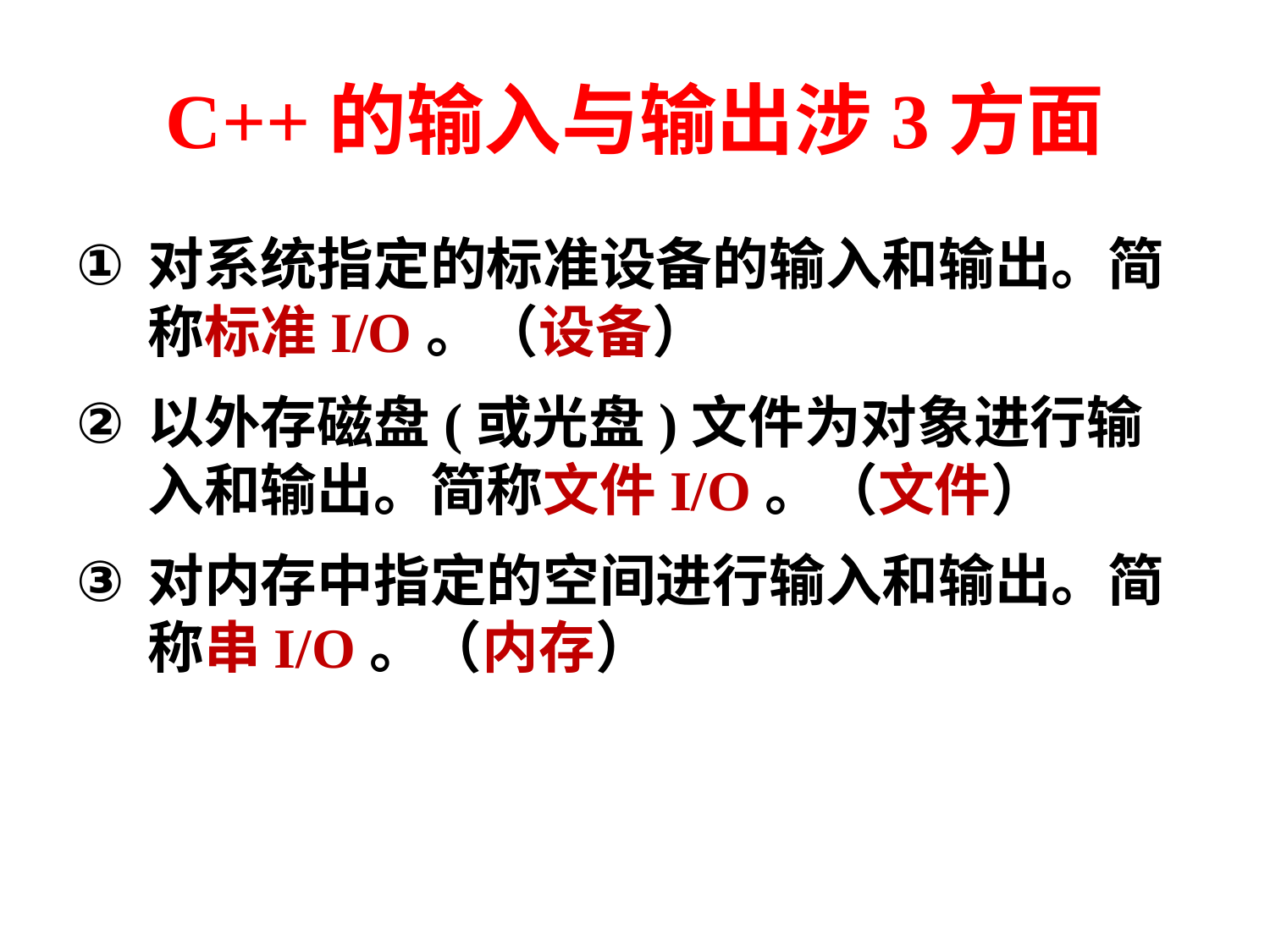

# C++的输入与输出涉3方面
对系统指定的标准设备的输入和输出。简称标准I/O。（设备）
以外存磁盘(或光盘)文件为对象进行输入和输出。简称文件I/O。（文件）
对内存中指定的空间进行输入和输出。简称串I/O。（内存）